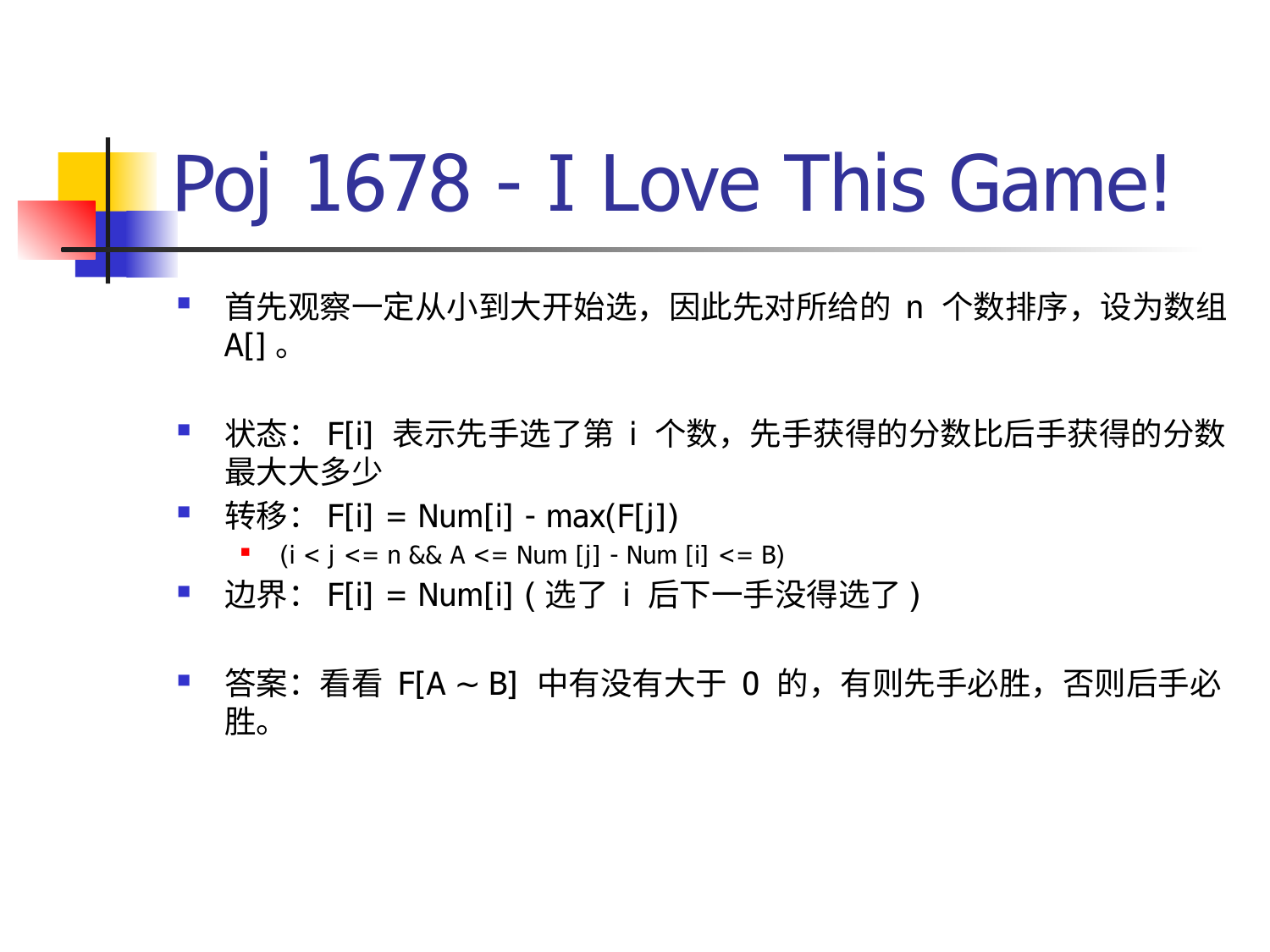

# Poj 1678 - I Love This Game!
首先观察一定从小到大开始选，因此先对所给的 n 个数排序，设为数组 A[]。

状态：F[i] 表示先手选了第 i 个数，先手获得的分数比后手获得的分数最大大多少
转移：F[i] = Num[i] - max(F[j])
(i < j <= n && A <= Num [j] - Num [i] <= B)
边界：F[i] = Num[i] (选了 i 后下一手没得选了)

答案：看看 F[A ~ B] 中有没有大于 0 的，有则先手必胜，否则后手必胜。